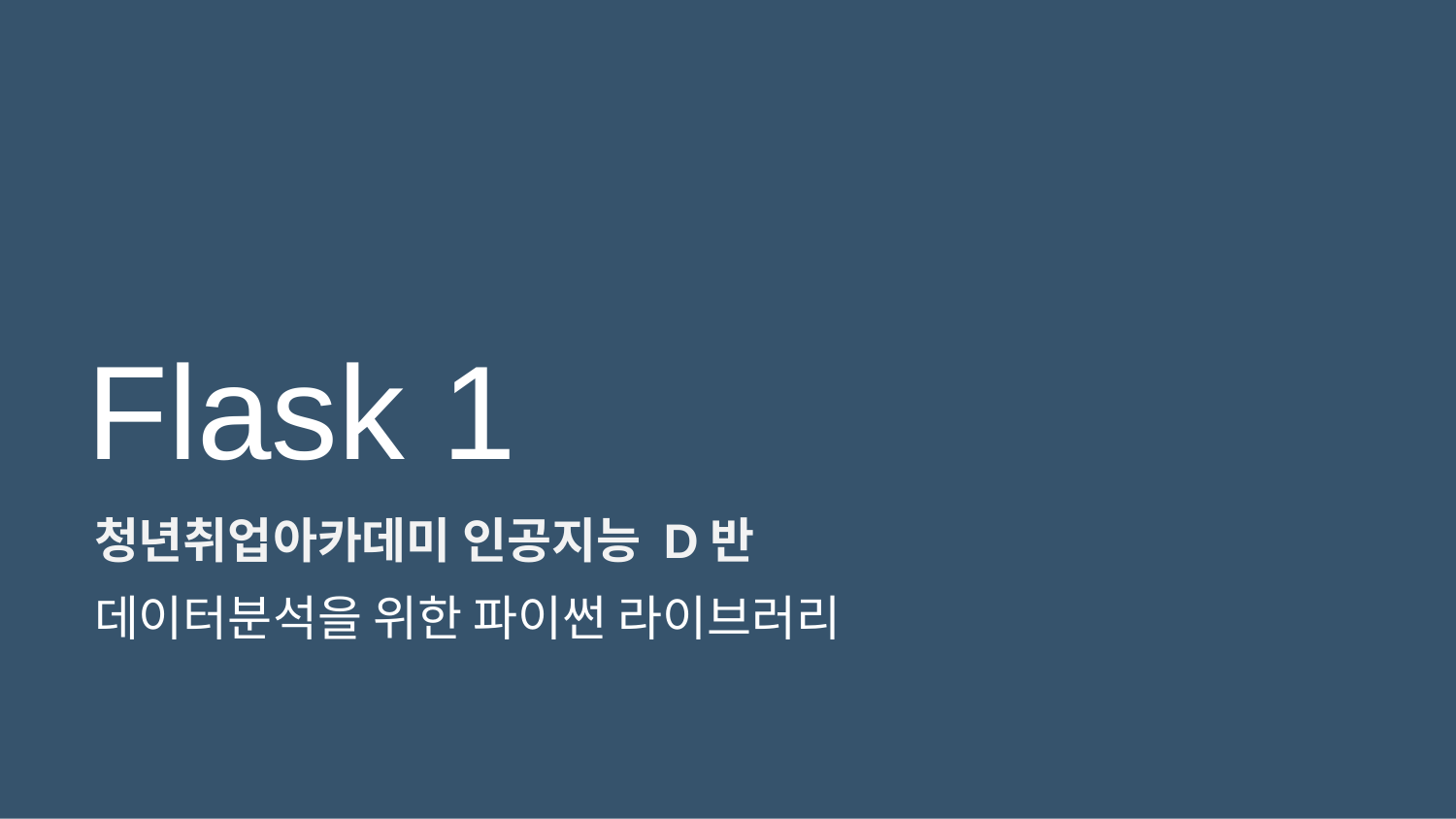

# Flask 1
청년취업아카데미 인공지능 D반
데이터분석을 위한 파이썬 라이브러리